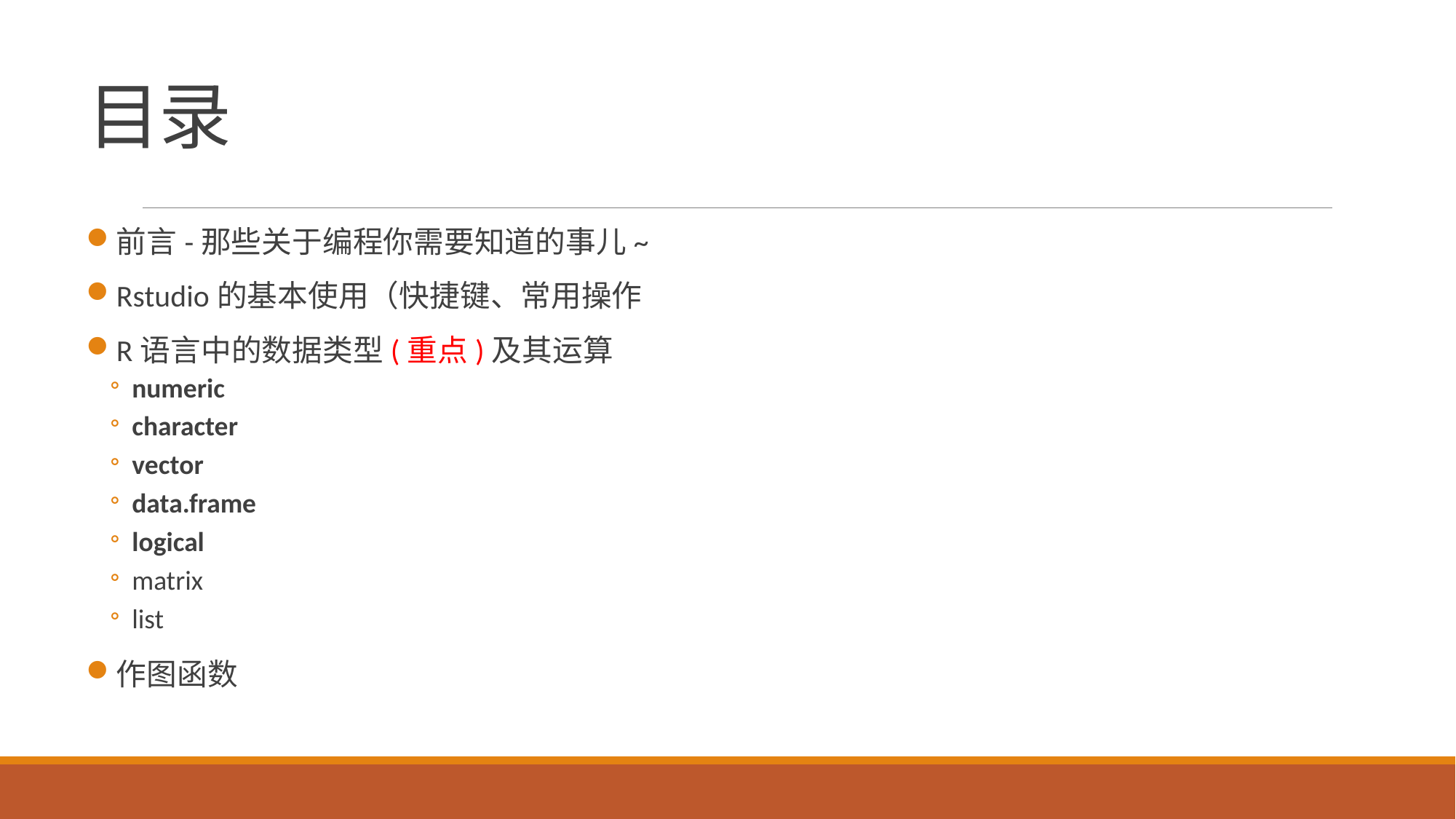

# 目录
前言-那些关于编程你需要知道的事儿~
Rstudio的基本使用（快捷键、常用操作
R语言中的数据类型(重点)及其运算
numeric
character
vector
data.frame
logical
matrix
list
作图函数